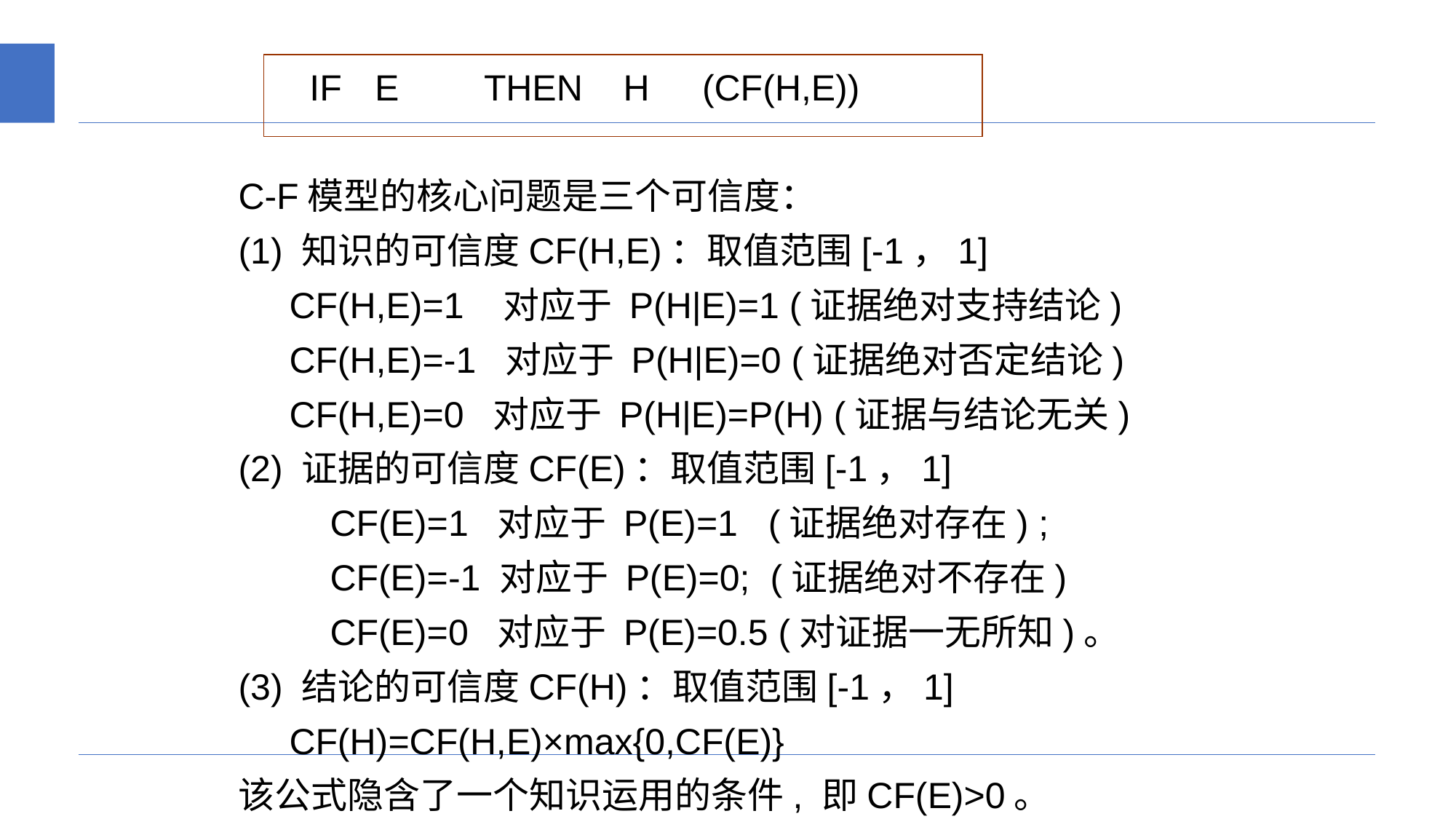

IF	E	THEN	   H	(CF(H,E))

C-F模型的核心问题是三个可信度：
(1) 知识的可信度CF(H,E)：取值范围[-1，1]
     CF(H,E)=1   对应于 P(H|E)=1 (证据绝对支持结论)
     CF(H,E)=-1  对应于 P(H|E)=0 (证据绝对否定结论)
     CF(H,E)=0  对应于 P(H|E)=P(H) (证据与结论无关)
(2) 证据的可信度CF(E)：取值范围[-1，1]
         CF(E)=1  对应于 P(E)=1   (证据绝对存在) ;
         CF(E)=-1 对应于 P(E)=0;  (证据绝对不存在)
         CF(E)=0  对应于 P(E)=0.5 (对证据一无所知)。
(3) 结论的可信度CF(H)：取值范围[-1，1]
     CF(H)=CF(H,E)×max{0,CF(E)}
该公式隐含了一个知识运用的条件, 即CF(E)>0。
#